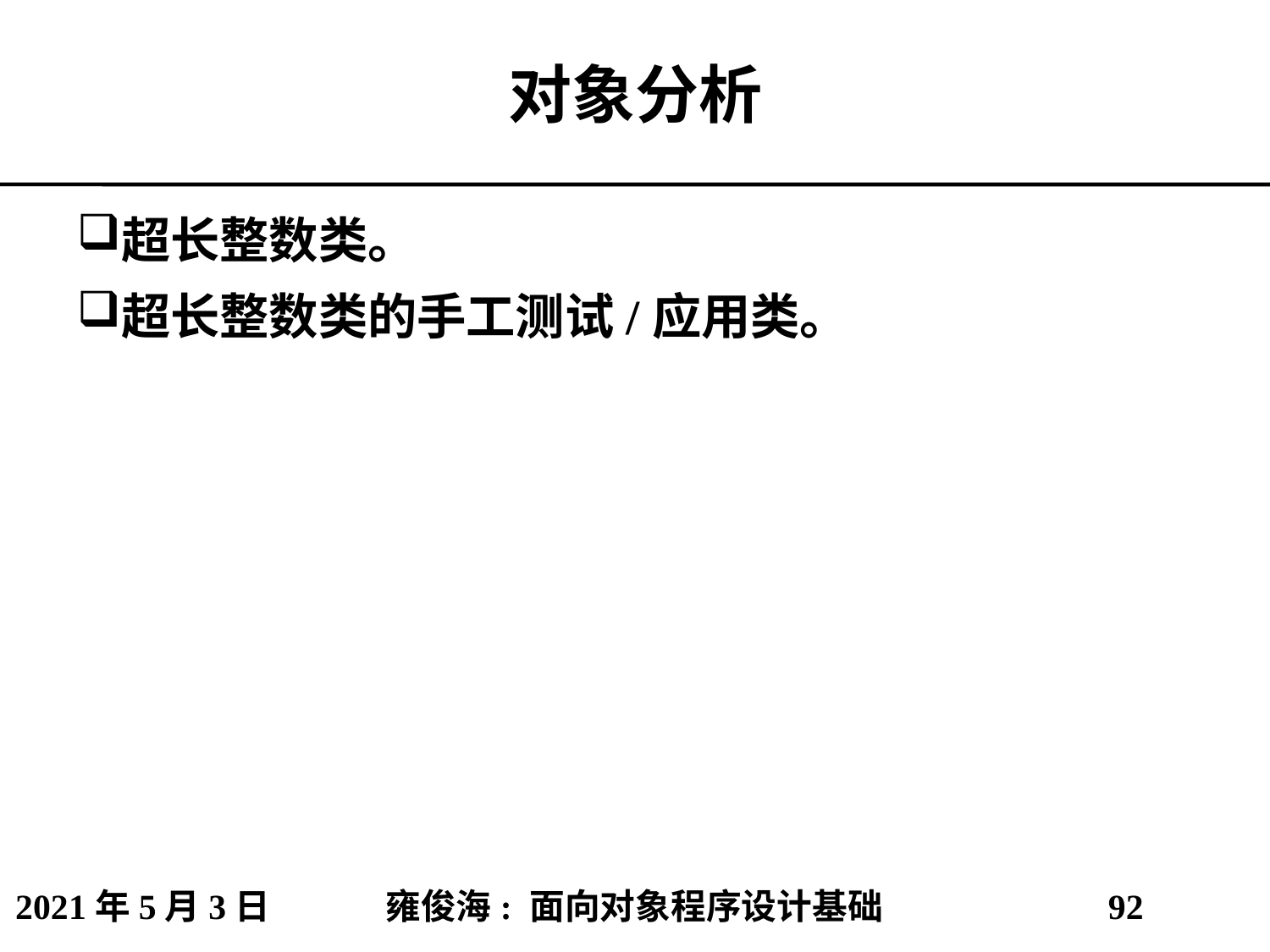

# 对象分析

超长整数类。
超长整数类的手工测试/应用类。
2021年5月3日
雍俊海: 面向对象程序设计基础
92